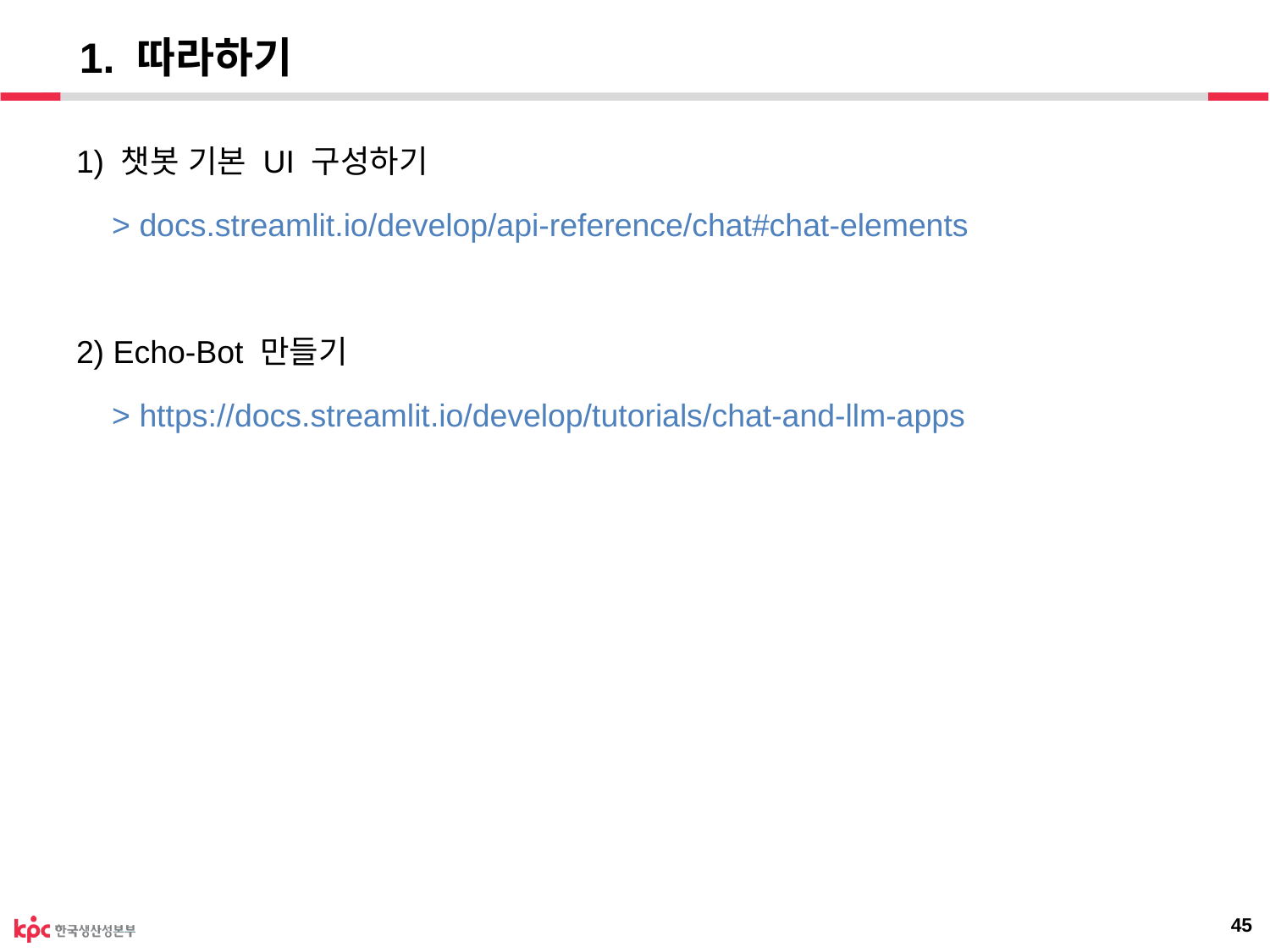

# 1. 따라하기
1) 챗봇 기본 UI 구성하기
    > docs.streamlit.io/develop/api-reference/chat#chat-elements

2) Echo-Bot 만들기
    > https://docs.streamlit.io/develop/tutorials/chat-and-llm-apps